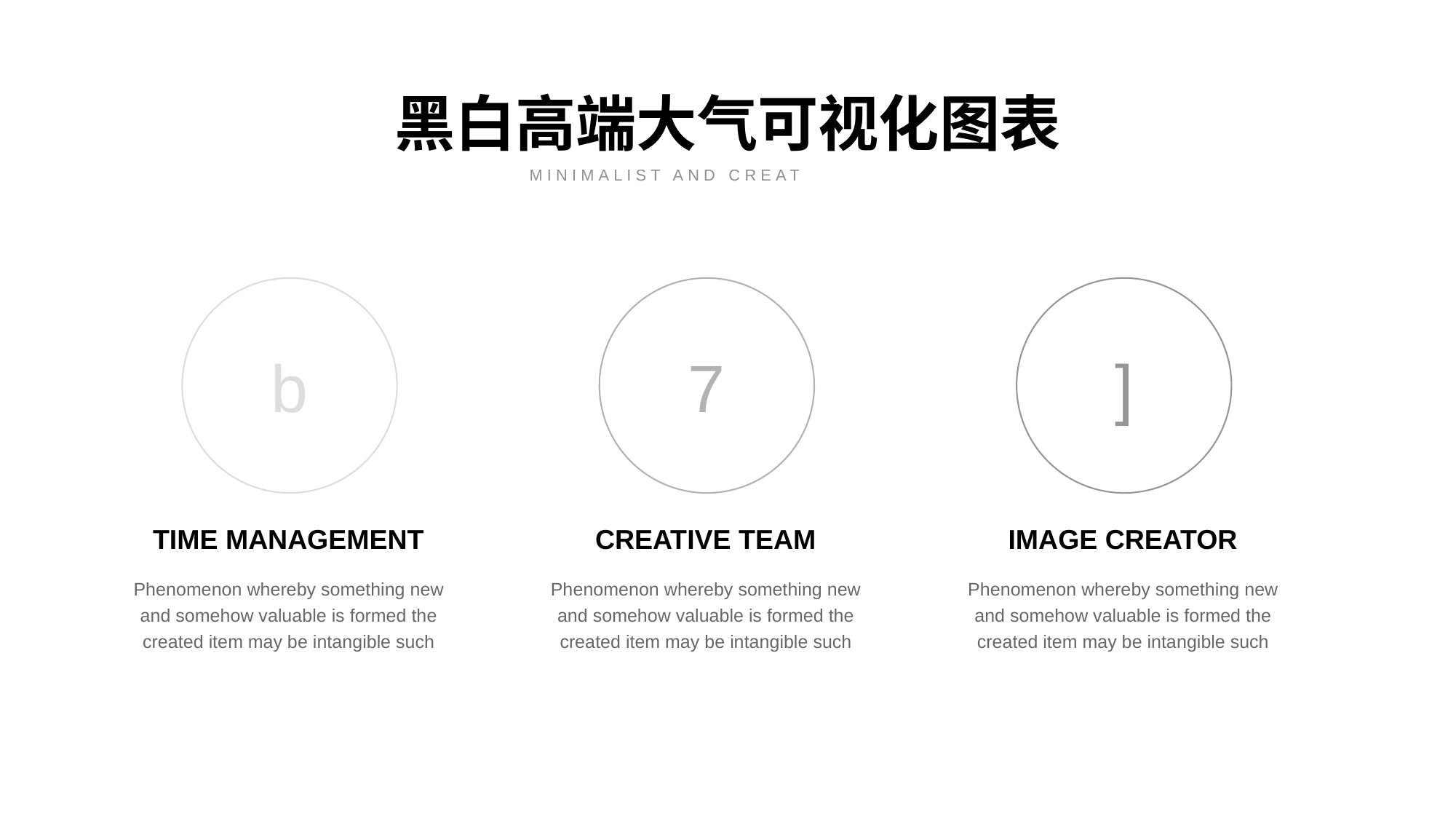

黑白高端大气可视化图表
MINIMALIST AND CREATIVE THEME
b
7
]
TIME MANAGEMENT
Phenomenon whereby something new and somehow valuable is formed the created item may be intangible such
CREATIVE TEAM
Phenomenon whereby something new and somehow valuable is formed the created item may be intangible such
IMAGE CREATOR
Phenomenon whereby something new and somehow valuable is formed the created item may be intangible such